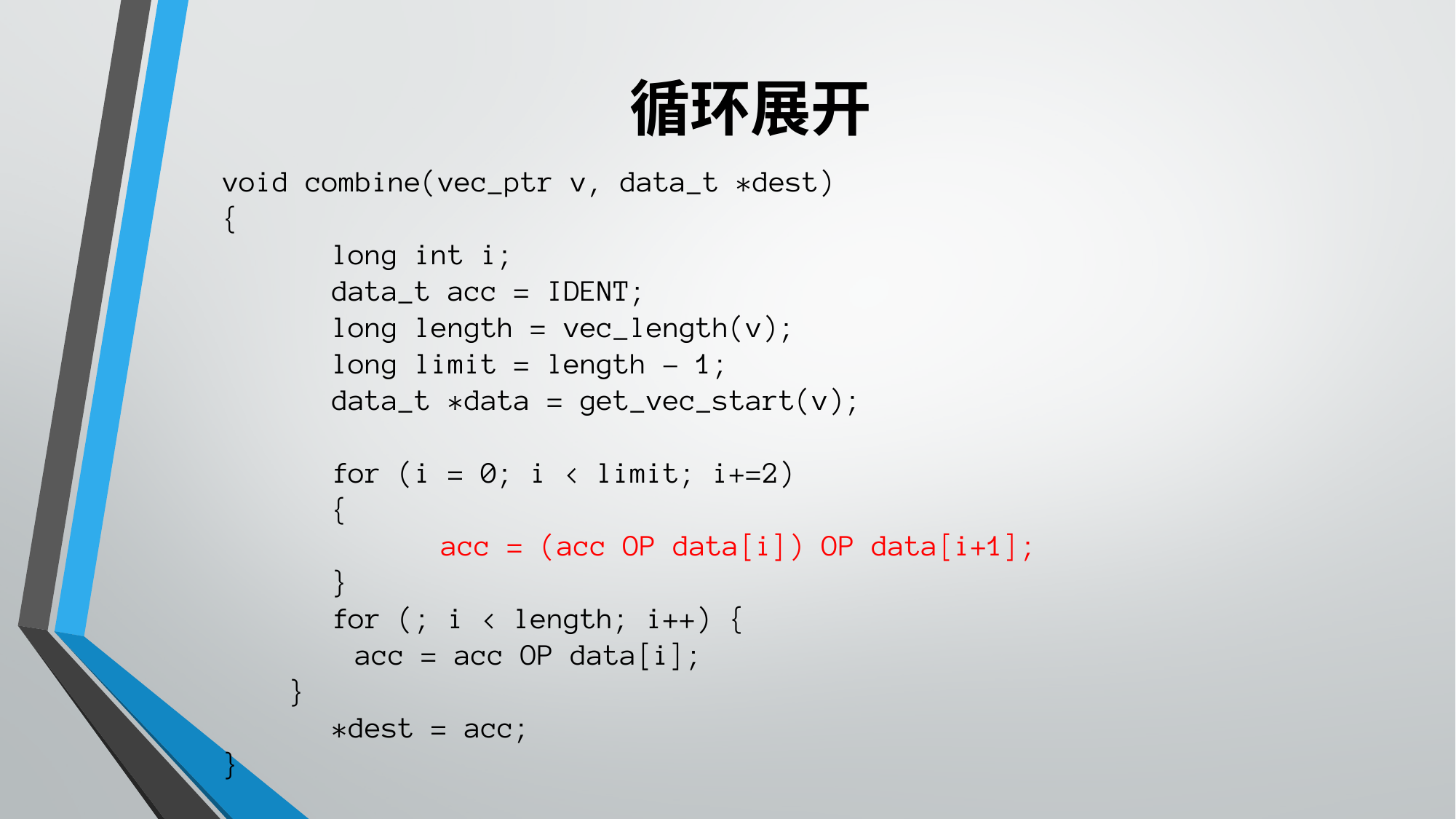

# 循环展开
void combine(vec_ptr v, data_t *dest)
{
	long int i;
	data_t acc = IDENT;
	long length = vec_length(v);
	long limit = length – 1;
	data_t *data = get_vec_start(v);

	for (i = 0; i < limit; i+=2)
	{
		acc = (acc OP data[i]) OP data[i+1];
	}
	for (; i < length; i++) {
        acc = acc OP data[i];
    }
	*dest = acc;
}